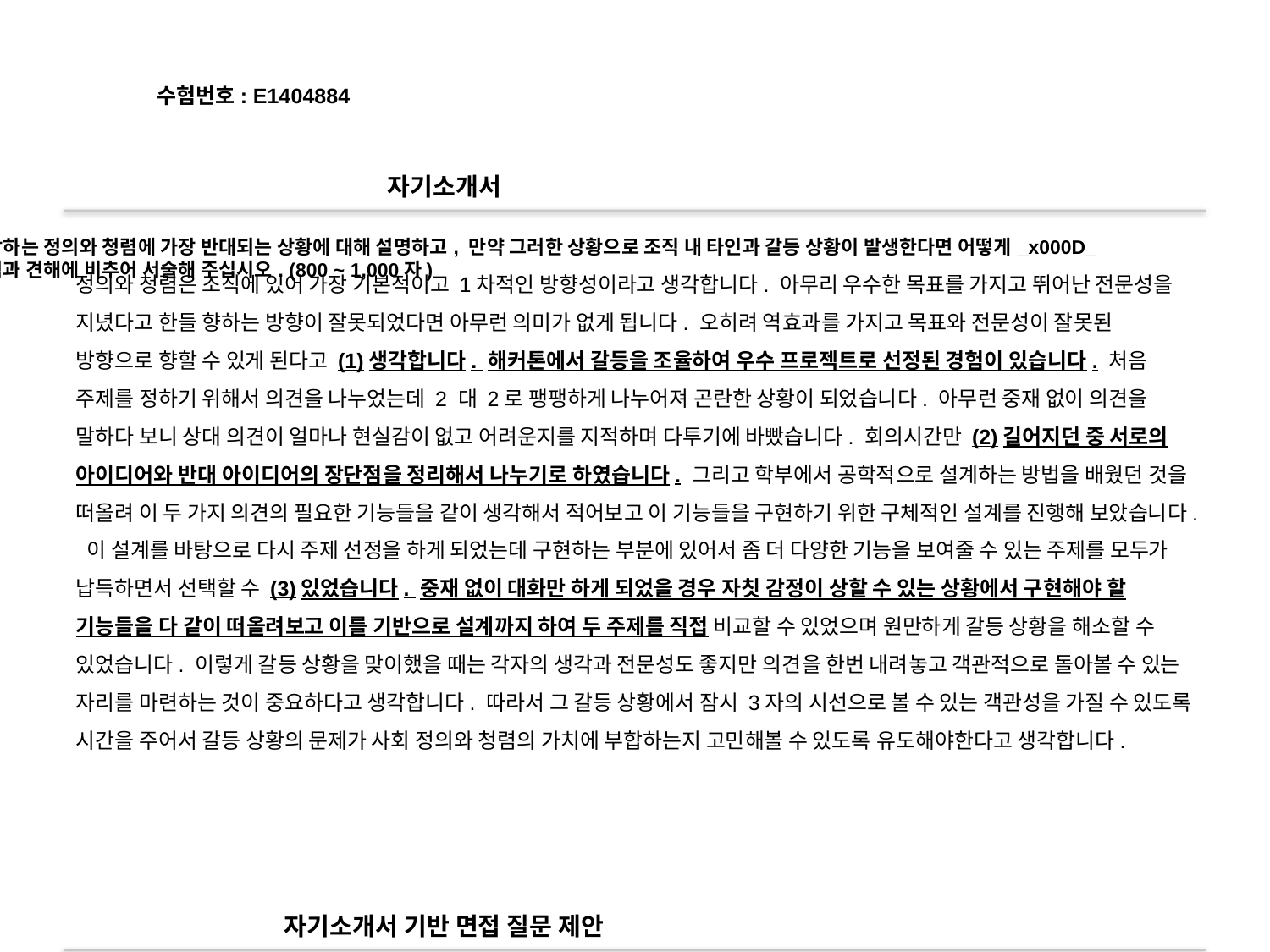

수험번호: E1404884
#

자기소개서

조직 생활에서 본인이 생각하는 정의와 청렴에 가장 반대되는 상황에 대해 설명하고, 만약 그러한 상황으로 조직 내 타인과 갈등 상황이 발생한다면 어떻게_x000D_
대처할 것인지 본인의 경험과 견해에 비추어 서술해 주십시오. (800 ~ 1,000자)

정의와 청렴은 조직에 있어 가장 기본적이고 1차적인 방향성이라고 생각합니다. 아무리 우수한 목표를 가지고 뛰어난 전문성을 지녔다고 한들 향하는 방향이 잘못되었다면 아무런 의미가 없게 됩니다. 오히려 역효과를 가지고 목표와 전문성이 잘못된 방향으로 향할 수 있게 된다고 (1)생각합니다. 해커톤에서 갈등을 조율하여 우수 프로젝트로 선정된 경험이 있습니다. 처음 주제를 정하기 위해서 의견을 나누었는데 2 대 2로 팽팽하게 나누어져 곤란한 상황이 되었습니다. 아무런 중재 없이 의견을 말하다 보니 상대 의견이 얼마나 현실감이 없고 어려운지를 지적하며 다투기에 바빴습니다. 회의시간만 (2)길어지던 중 서로의 아이디어와 반대 아이디어의 장단점을 정리해서 나누기로 하였습니다. 그리고 학부에서 공학적으로 설계하는 방법을 배웠던 것을 떠올려 이 두 가지 의견의 필요한 기능들을 같이 생각해서 적어보고 이 기능들을 구현하기 위한 구체적인 설계를 진행해 보았습니다. 이 설계를 바탕으로 다시 주제 선정을 하게 되었는데 구현하는 부분에 있어서 좀 더 다양한 기능을 보여줄 수 있는 주제를 모두가 납득하면서 선택할 수 (3)있었습니다. 중재 없이 대화만 하게 되었을 경우 자칫 감정이 상할 수 있는 상황에서 구현해야 할 기능들을 다 같이 떠올려보고 이를 기반으로 설계까지 하여 두 주제를 직접 비교할 수 있었으며 원만하게 갈등 상황을 해소할 수 있었습니다. 이렇게 갈등 상황을 맞이했을 때는 각자의 생각과 전문성도 좋지만 의견을 한번 내려놓고 객관적으로 돌아볼 수 있는 자리를 마련하는 것이 중요하다고 생각합니다. 따라서 그 갈등 상황에서 잠시 3자의 시선으로 볼 수 있는 객관성을 가질 수 있도록 시간을 주어서 갈등 상황의 문제가 사회 정의와 청렴의 가치에 부합하는지 고민해볼 수 있도록 유도해야한다고 생각합니다.

자기소개서 기반 면접 질문 제안

(1) 해커톤에서 갈등을 조율할 때 어떤 방법을 사용하여 팀원들의 의견을 조정했나요?
(2) 공학적 설계를 통해 팀 내 의견을 조율했던 사례를 구체적으로 설명해주세요.
(3) 사회 정의와 청렴의 가치를 갈등 해결에 어떻게 반영했는지 설명해주실 수 있나요?